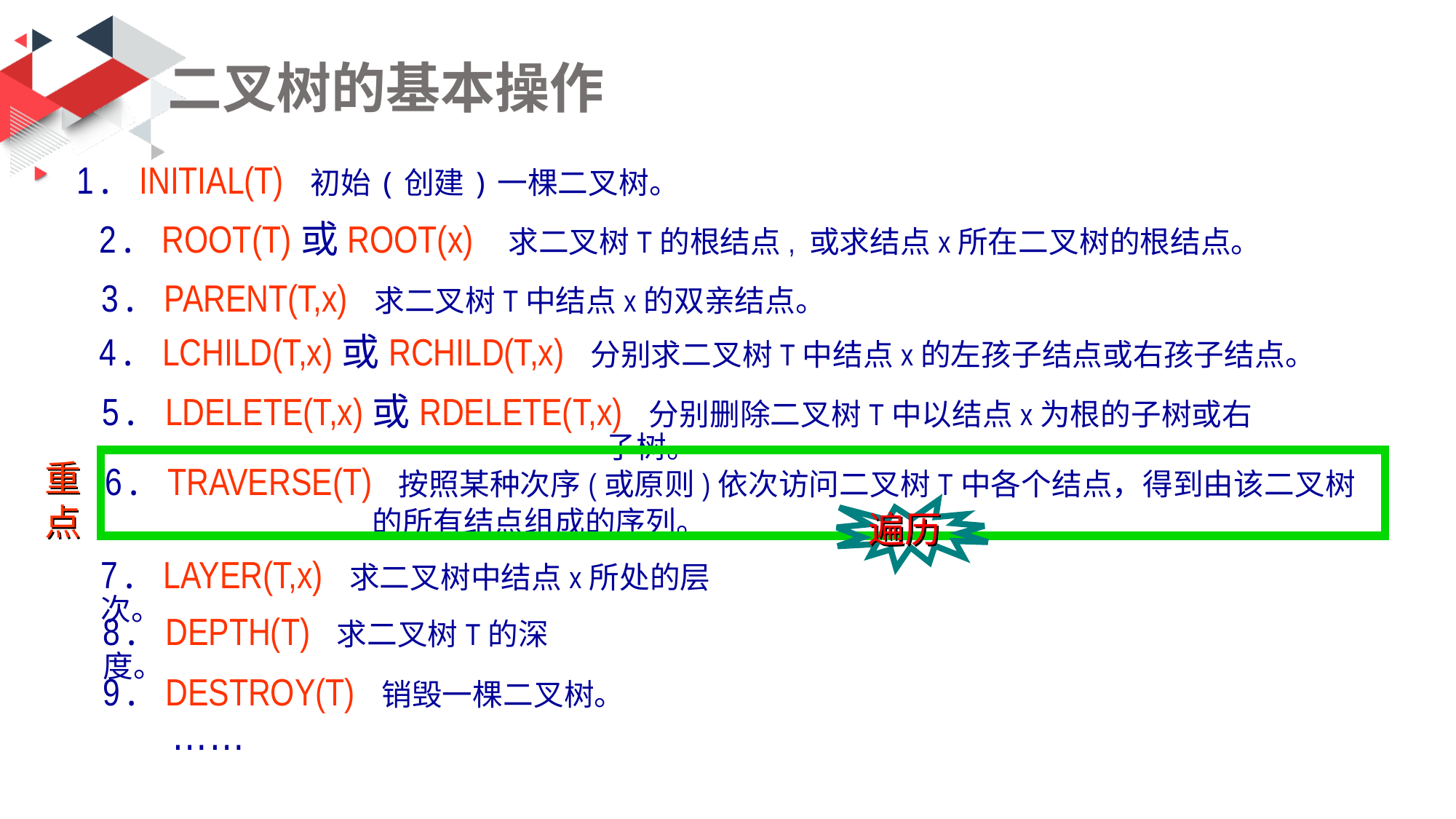

# 二叉树的基本操作
1. INITIAL(T)  初始(创建)一棵二叉树。
2. ROOT(T)或ROOT(x)   求二叉树T的根结点, 或求结点x所在二叉树的根结点。
3. PARENT(T,x)  求二叉树T中结点x的双亲结点。
4. LCHILD(T,x)或RCHILD(T,x)  分别求二叉树T中结点x的左孩子结点或右孩子结点。
5. LDELETE(T,x)或RDELETE(T,x)  分别删除二叉树T中以结点x为根的子树或右子树。
重
点

6. TRAVERSE(T)  按照某种次序(或原则)依次访问二叉树T中各个结点，得到由该二叉树的所有结点组成的序列。

遍历
7. LAYER(T,x)  求二叉树中结点x所处的层次。
8. DEPTH(T)  求二叉树T的深度。
9. DESTROY(T)  销毁一棵二叉树。
   ……